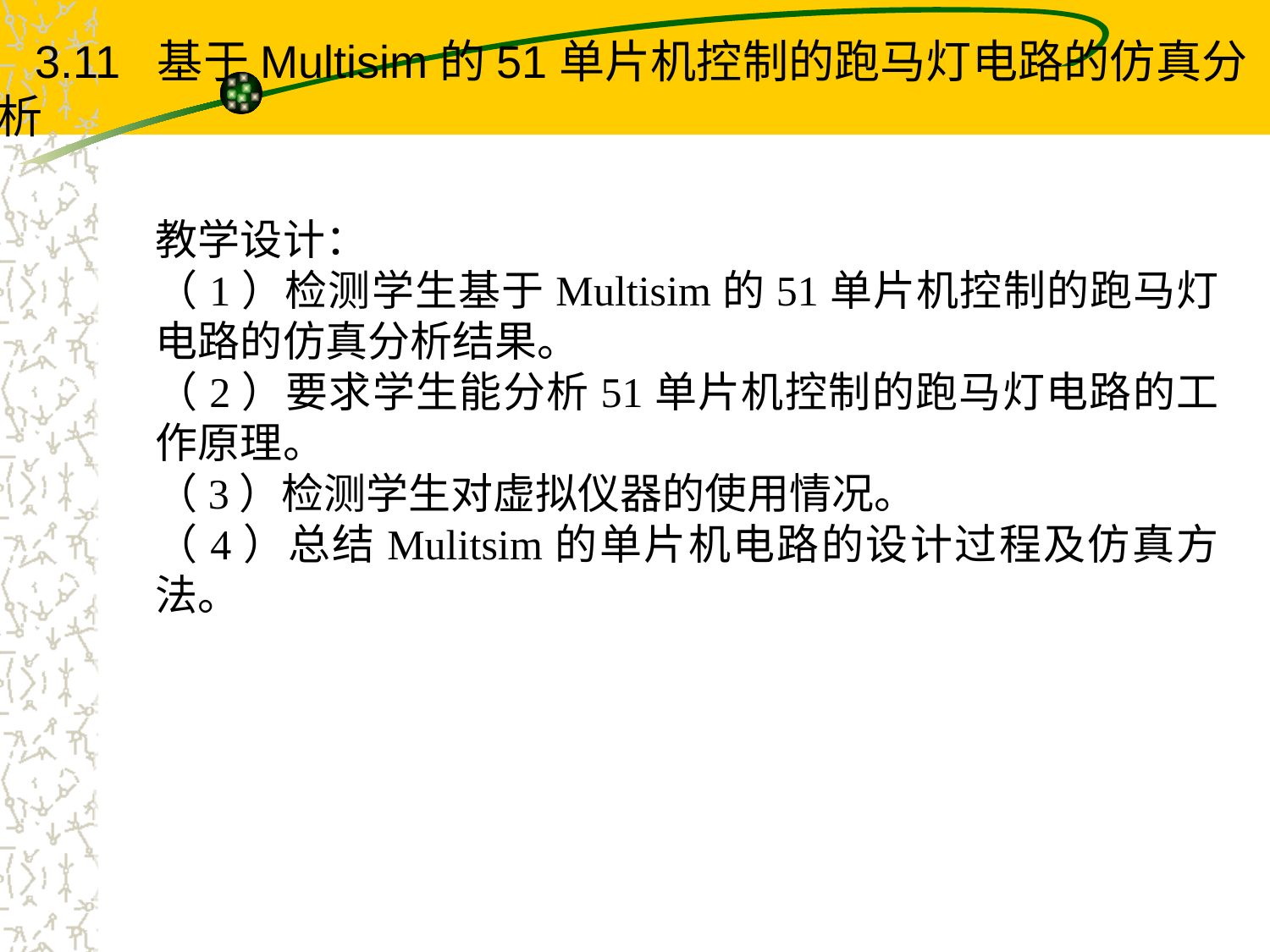

3.11  基于Multisim的51单片机控制的跑马灯电路的仿真分析
教学设计：
（1）检测学生基于Multisim的51单片机控制的跑马灯电路的仿真分析结果。
（2）要求学生能分析51单片机控制的跑马灯电路的工作原理。
（3）检测学生对虚拟仪器的使用情况。
（4）总结Mulitsim的单片机电路的设计过程及仿真方法。